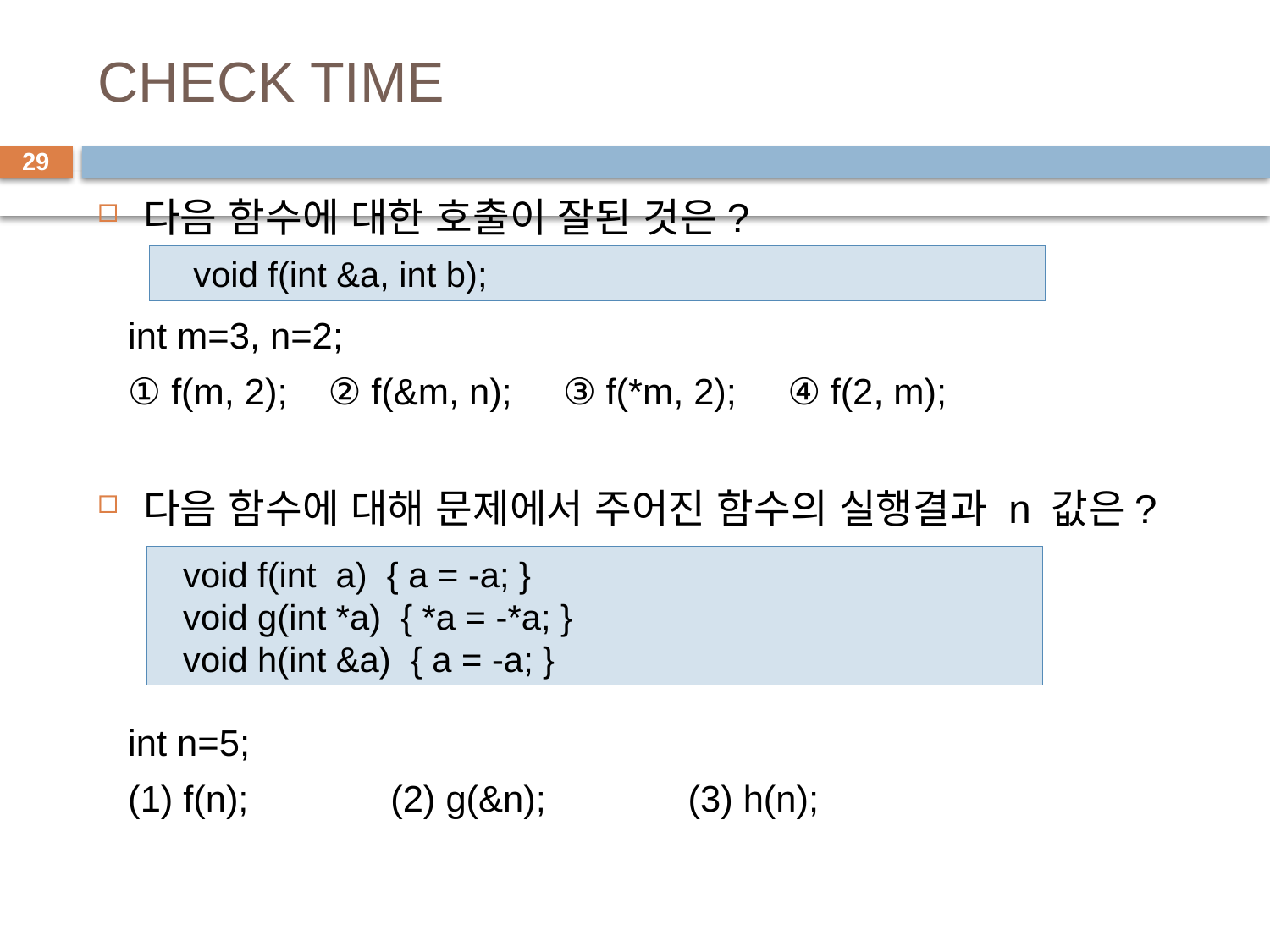

# CHECK TIME
29
다음 함수에 대한 호출이 잘된 것은?

   int m=3, n=2;
   ① f(m, 2);    ② f(&m, n);     ③ f(*m, 2);     ④ f(2, m);

다음 함수에 대해 문제에서 주어진 함수의 실행결과 n 값은?

   int n=5;
   (1) f(n);              (2) g(&n);              (3) h(n);

    void f(int &a, int b);
   void f(int  a)  { a = -a; }
   void g(int *a)  { *a = -*a; }
   void h(int &a)  { a = -a; }